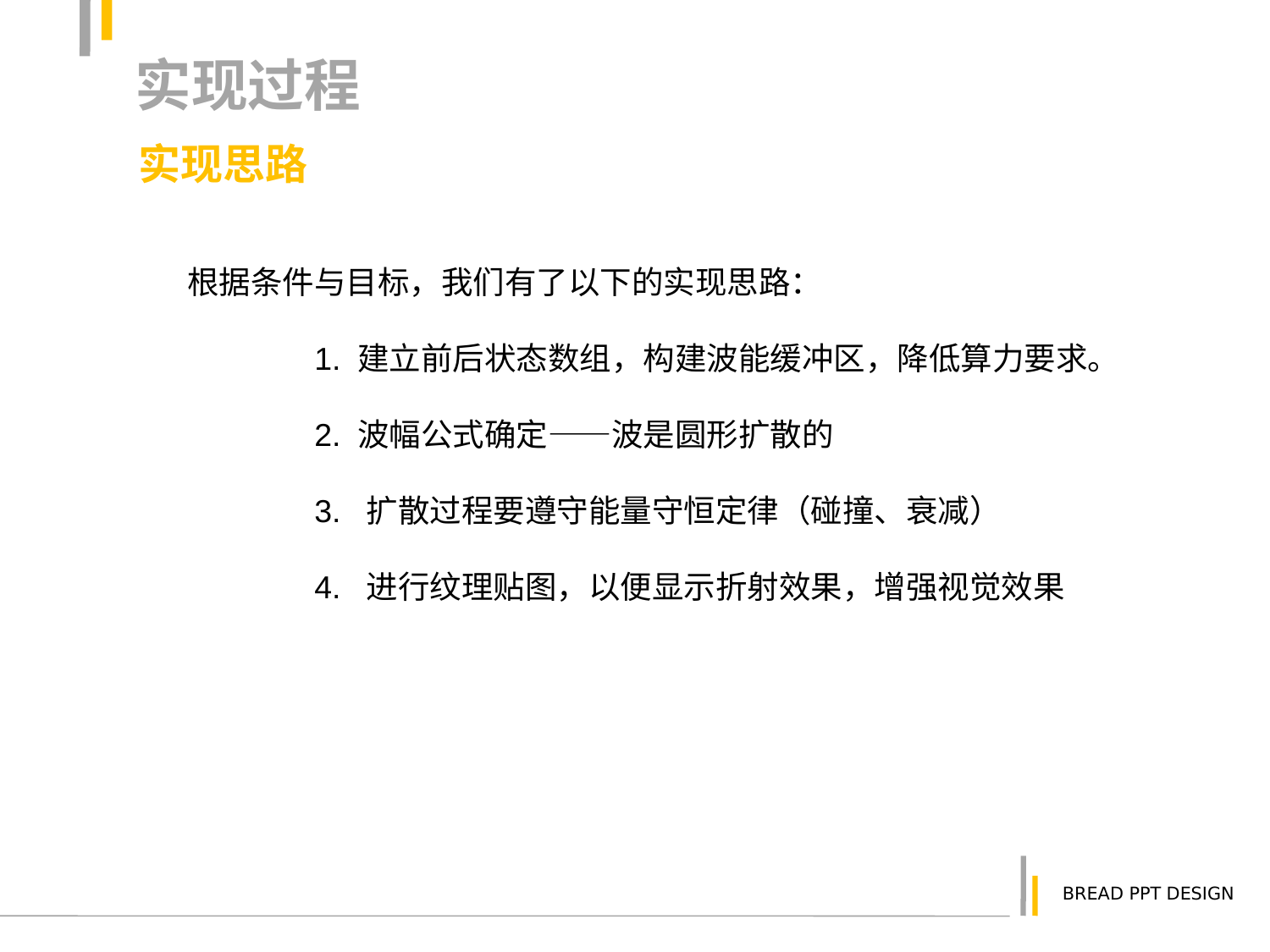

实现过程
实现思路
根据条件与目标，我们有了以下的实现思路：
	1. 建立前后状态数组，构建波能缓冲区，降低算力要求。
	2. 波幅公式确定——波是圆形扩散的
	3.  扩散过程要遵守能量守恒定律（碰撞、衰减）
	4.  进行纹理贴图，以便显示折射效果，增强视觉效果